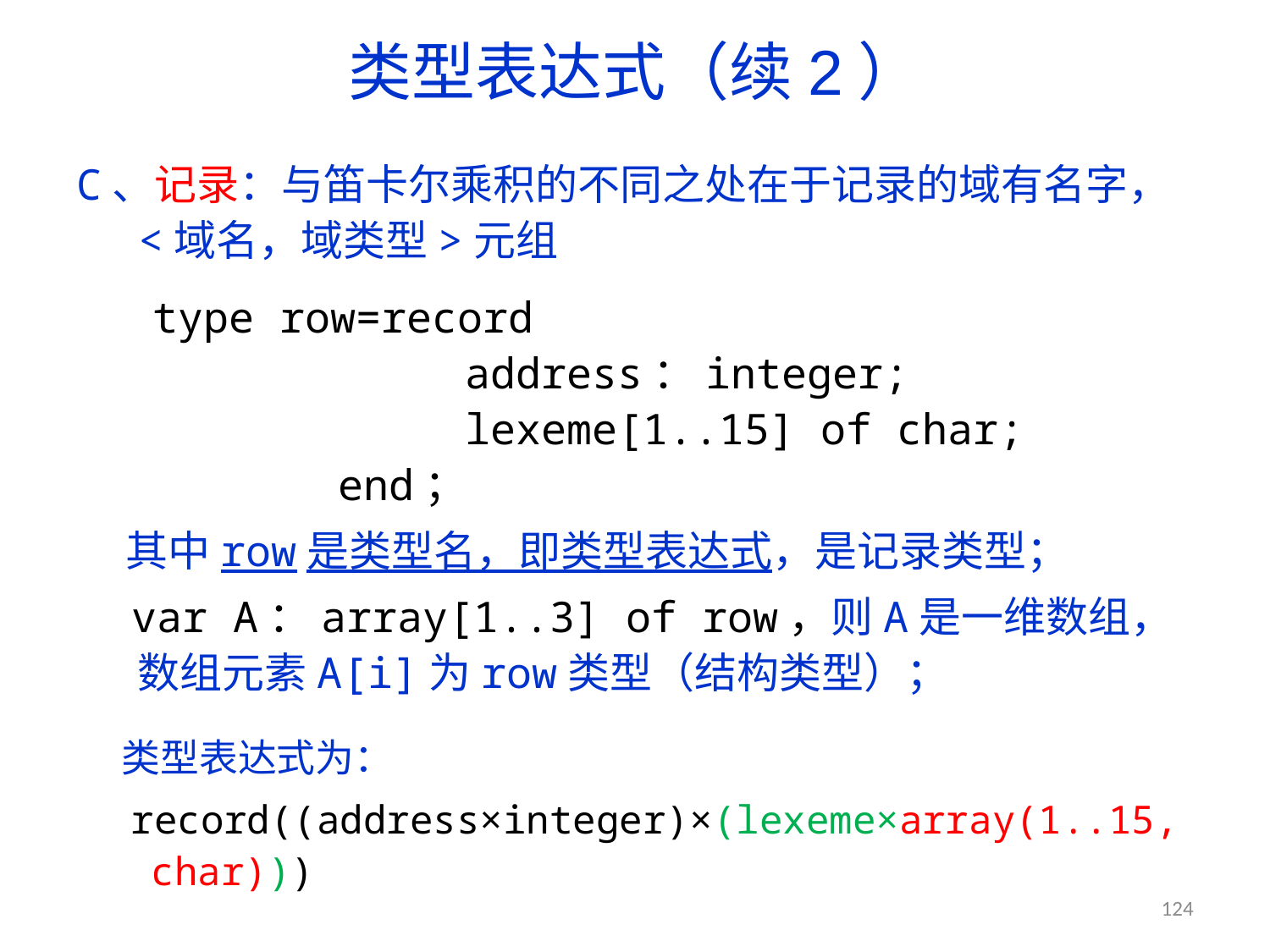

# 类型表达式（续2）
C、记录：与笛卡尔乘积的不同之处在于记录的域有名字，<域名，域类型>元组
   type row=record
address：integer;
lexeme[1..15] of char;
end；
其中row是类型名，即类型表达式，是记录类型；
var A：array[1..3] of row，则A是一维数组，数组元素A[i]为row类型（结构类型）；
类型表达式为：
record((address×integer)×(lexeme×array(1..15,char)))
124